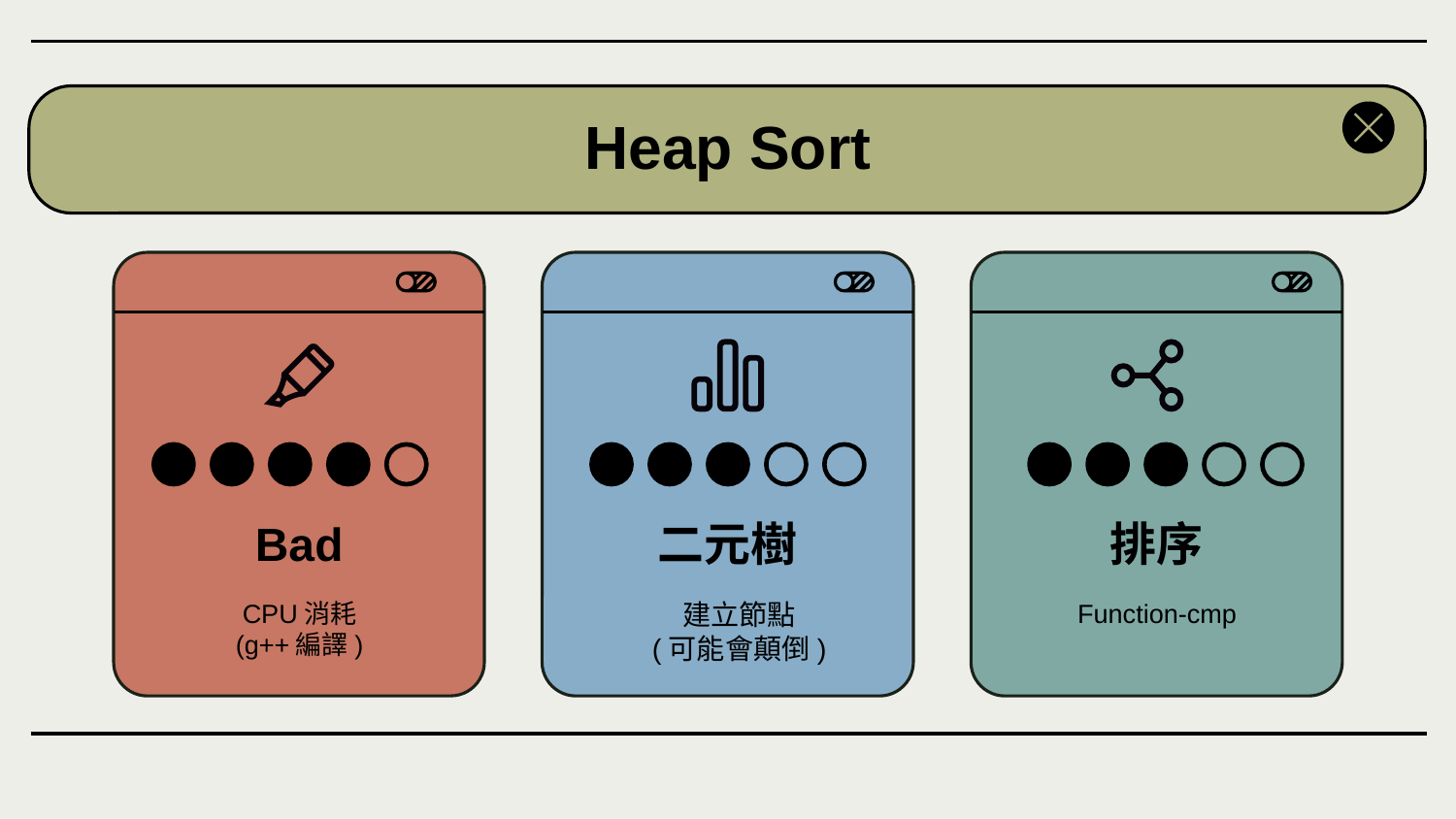

# Heap Sort

Bad
二元樹
排序
建立節點
(可能會顛倒)
Function-cmp
CPU消耗
(g++編譯)